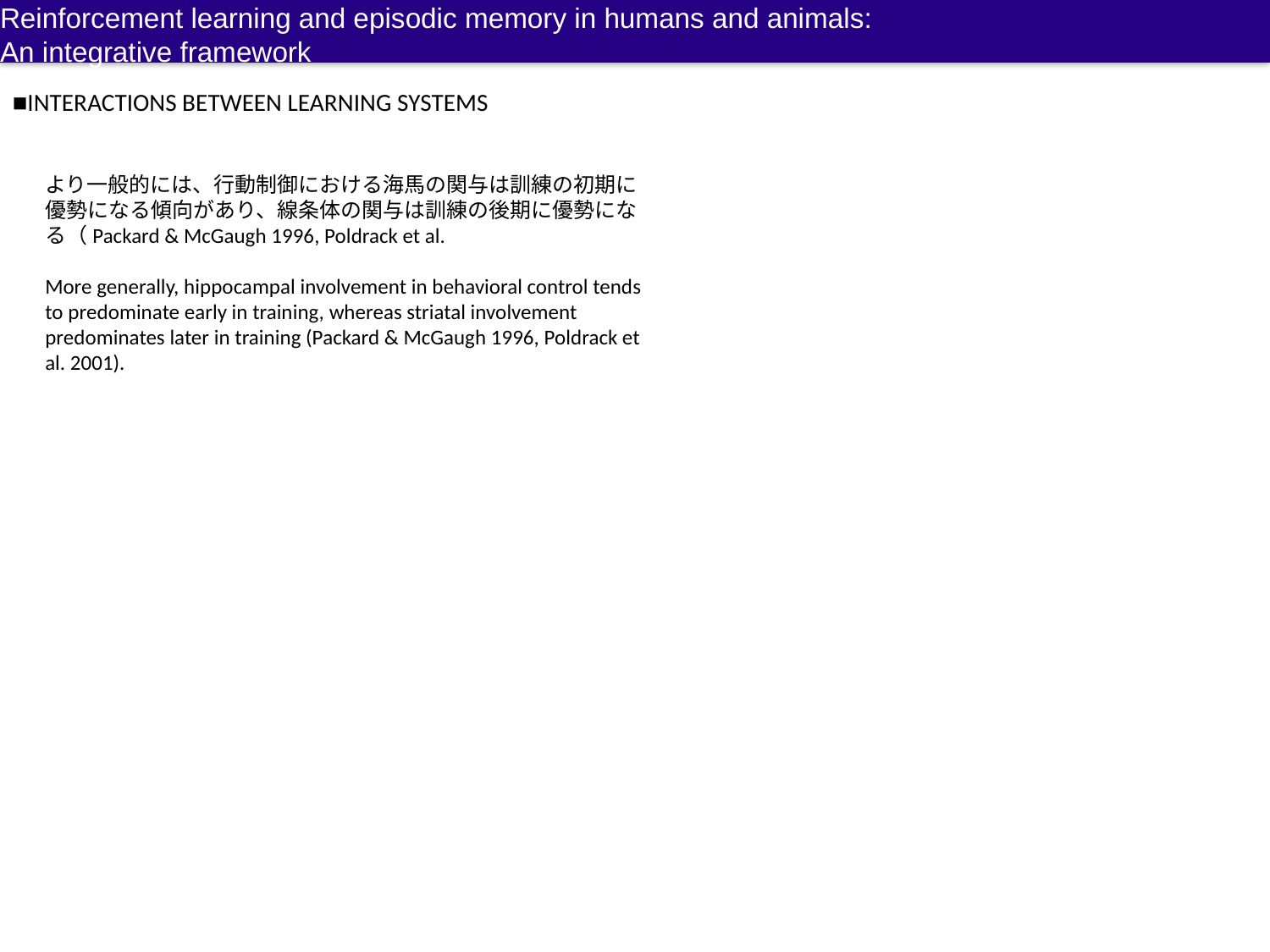

Reinforcement learning and episodic memory in humans and animals:
An integrative framework
■INTERACTIONS BETWEEN LEARNING SYSTEMS
より一般的には、行動制御における海馬の関与は訓練の初期に優勢になる傾向があり、線条体の関与は訓練の後期に優勢になる（Packard & McGaugh 1996, Poldrack et al.

More generally, hippocampal involvement in behavioral control tends to predominate early in training, whereas striatal involvement predominates later in training (Packard & McGaugh 1996, Poldrack et al. 2001).